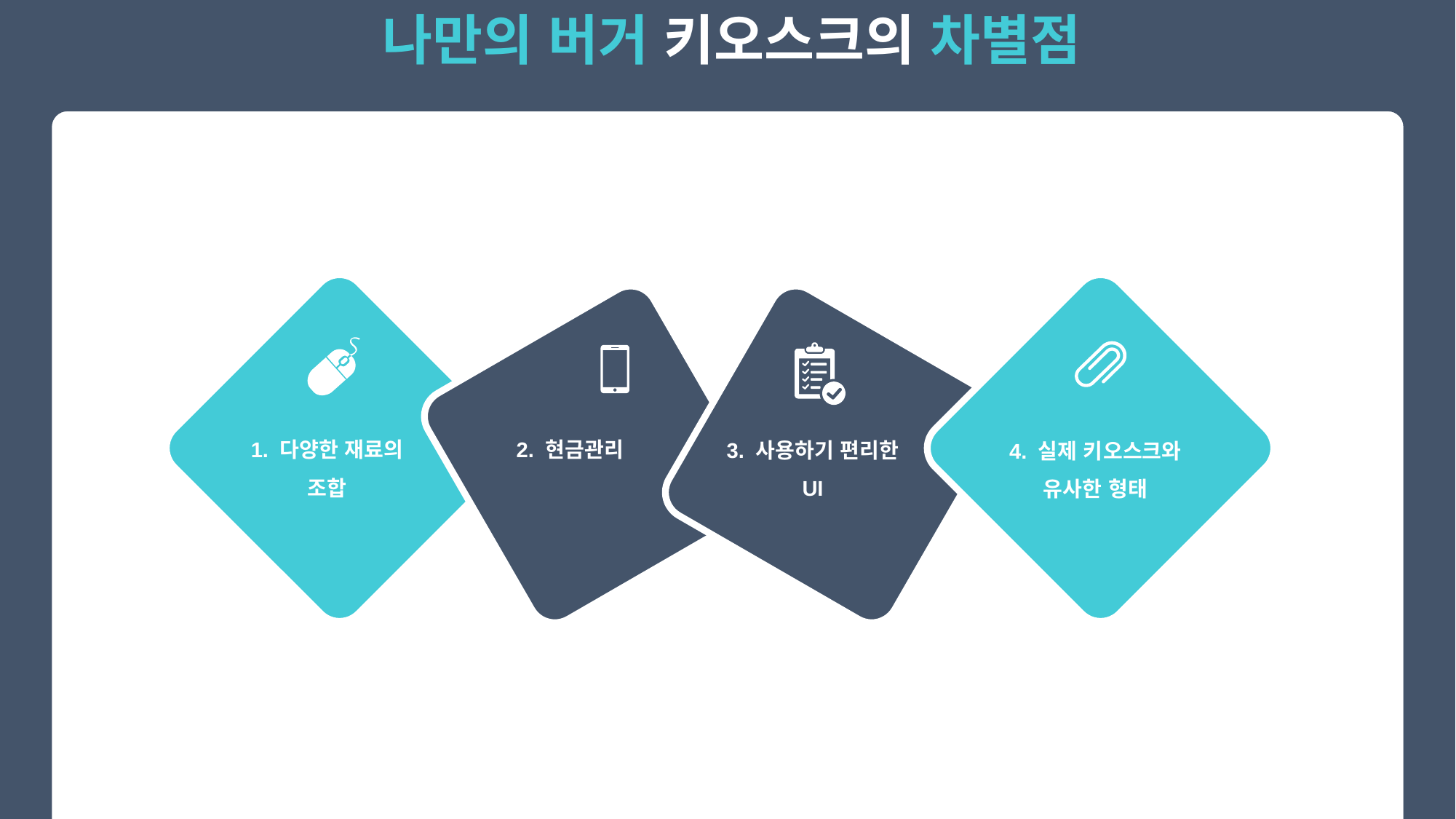

나만의 버거 키오스크의 차별점

1. 다양한 재료의 조합
2. 현금관리
3. 사용하기 편리한
UI
4. 실제 키오스크와
유사한 형태